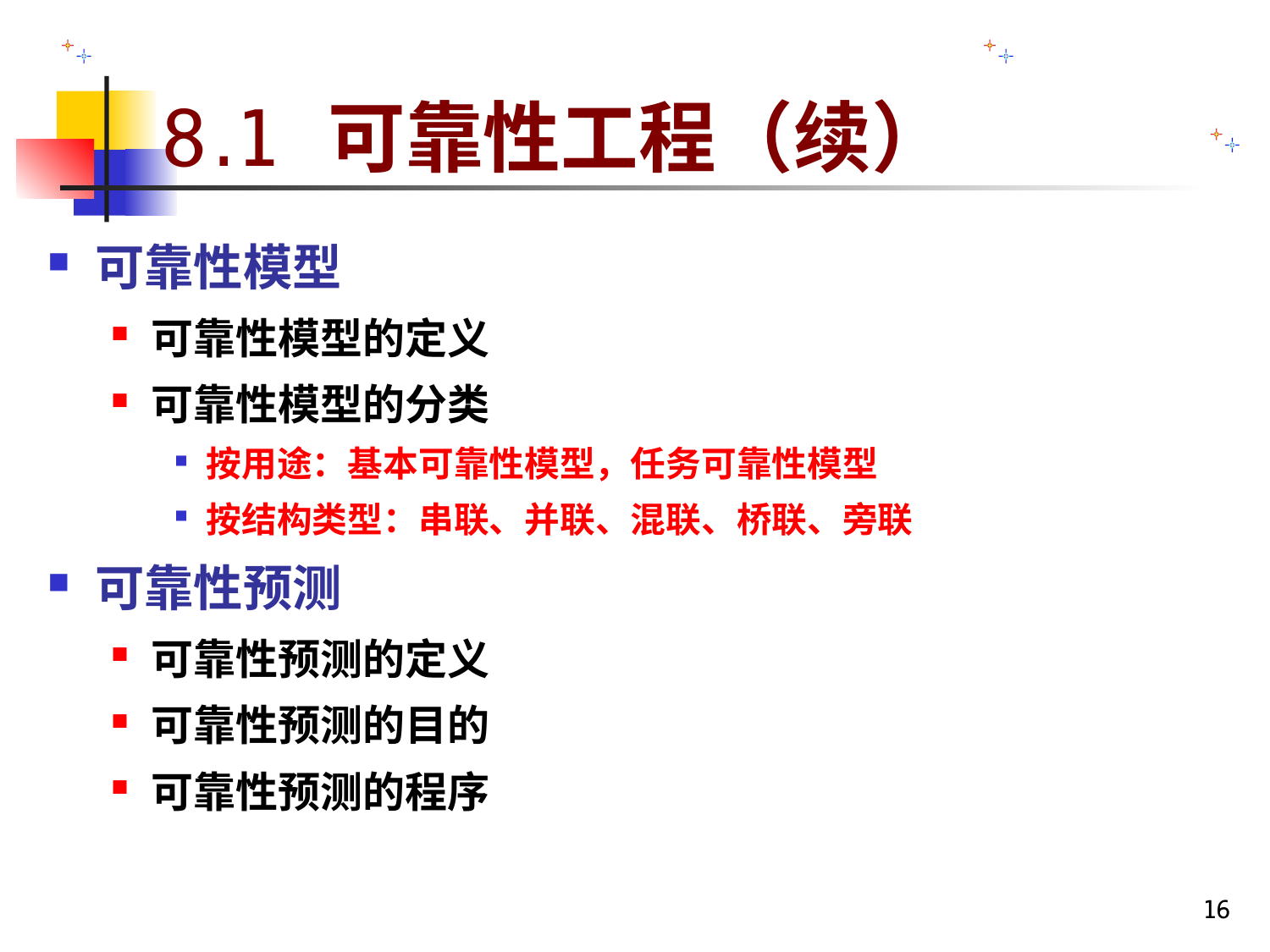

# 8.1 可靠性工程（续）
可靠性模型
可靠性模型的定义
可靠性模型的分类
按用途：基本可靠性模型，任务可靠性模型
按结构类型：串联、并联、混联、桥联、旁联
可靠性预测
可靠性预测的定义
可靠性预测的目的
可靠性预测的程序

16